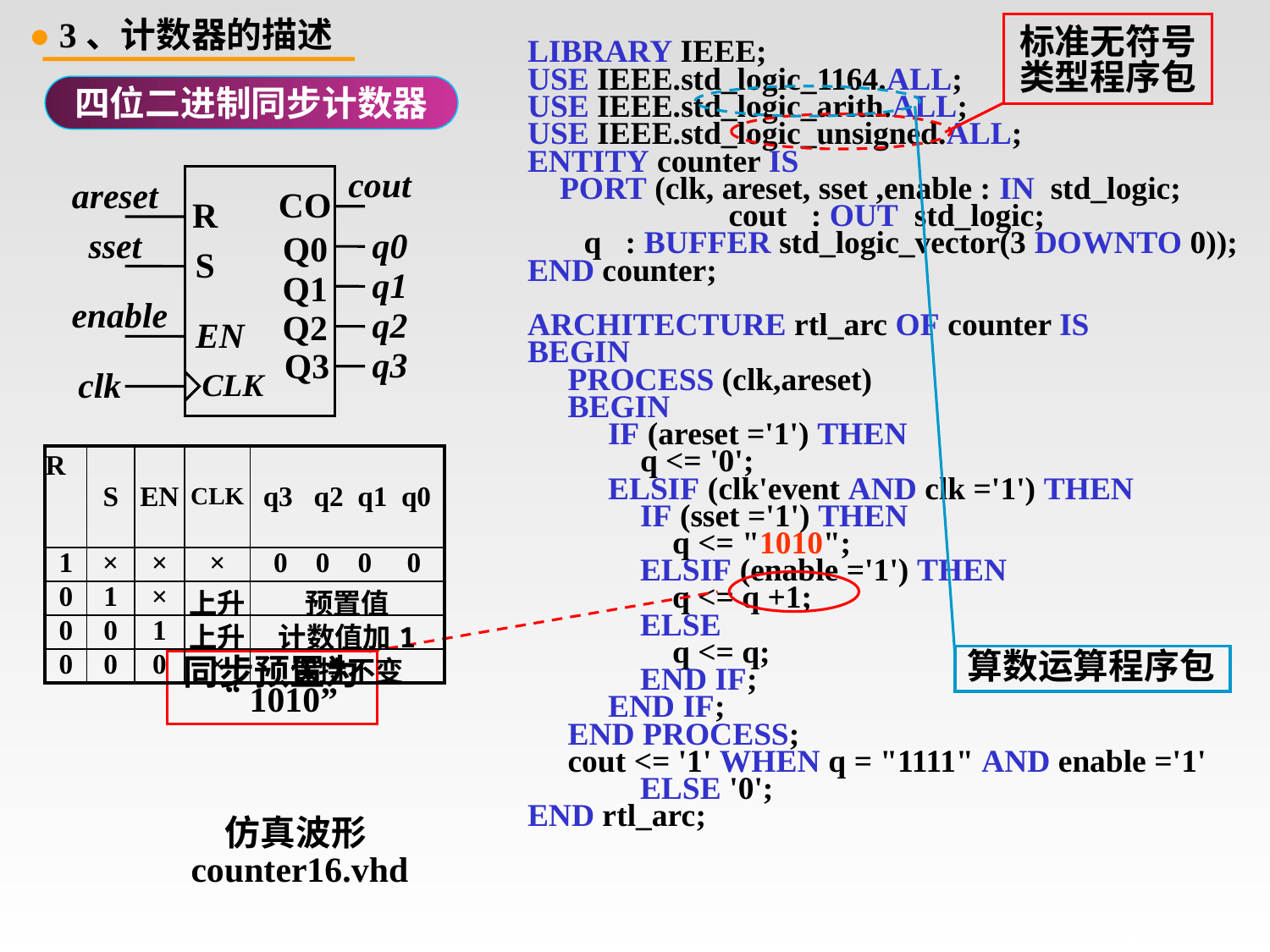

LIBRARY IEEE;
USE IEEE.std_logic_1164.ALL;
USE IEEE.std_logic_arith.ALL;
USE IEEE.std_logic_unsigned.ALL;
ENTITY counter IS
    PORT (clk, areset, sset ,enable : IN  std_logic;
                         cout   : OUT  std_logic;
       q   : BUFFER std_logic_vector(3 DOWNTO 0));
END counter;

ARCHITECTURE rtl_arc OF counter IS
BEGIN
     PROCESS (clk,areset)
     BEGIN
          IF (areset ='1') THEN
              q <= '0';
          ELSIF (clk'event AND clk ='1') THEN
              IF (sset ='1') THEN
                  q <= "1010";
              ELSIF (enable ='1') THEN
                  q <= q +1;
              ELSE
                  q <= q;
              END IF;
          END IF;
     END PROCESS;
     cout <= '1' WHEN q = "1111" AND enable ='1'
              ELSE '0';
END rtl_arc;
● 3、计数器的描述

标准无符号类型程序包

四位二进制同步计数器

算数运算程序包
cout
areset

CO
R

sset
q0

Q0
S

q1
Q1

enable

q2
Q2
EN

q3
Q3
clk
CLK

| R | S | EN | CLK | q3 q2 q1 q0 |
| --- | --- | --- | --- | --- |
| 1 | × | × | × | 0 0 0 0 |
| 0 | 1 | × | 上升 | 预置值 |
| 0 | 0 | 1 | 上升 | 计数值加1 |
| 0 | 0 | 0 | × | 保持不变 |

同步预置为“1010”
仿真波形counter16.vhd
# 计数器的描述1